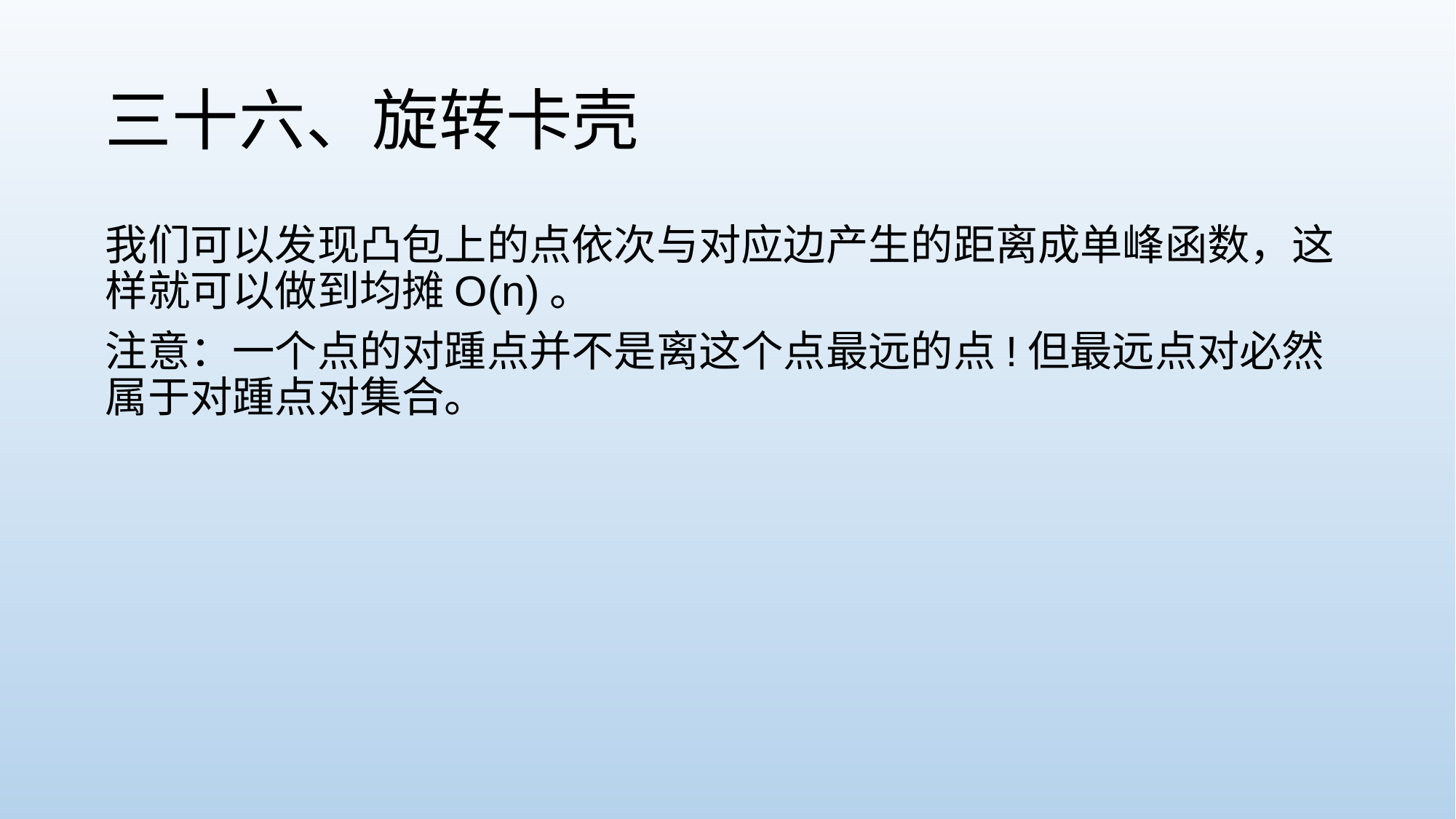

# 三十六、旋转卡壳
我们可以发现凸包上的点依次与对应边产生的距离成单峰函数，这样就可以做到均摊O(n)。
注意：一个点的对踵点并不是离这个点最远的点!但最远点对必然属于对踵点对集合。